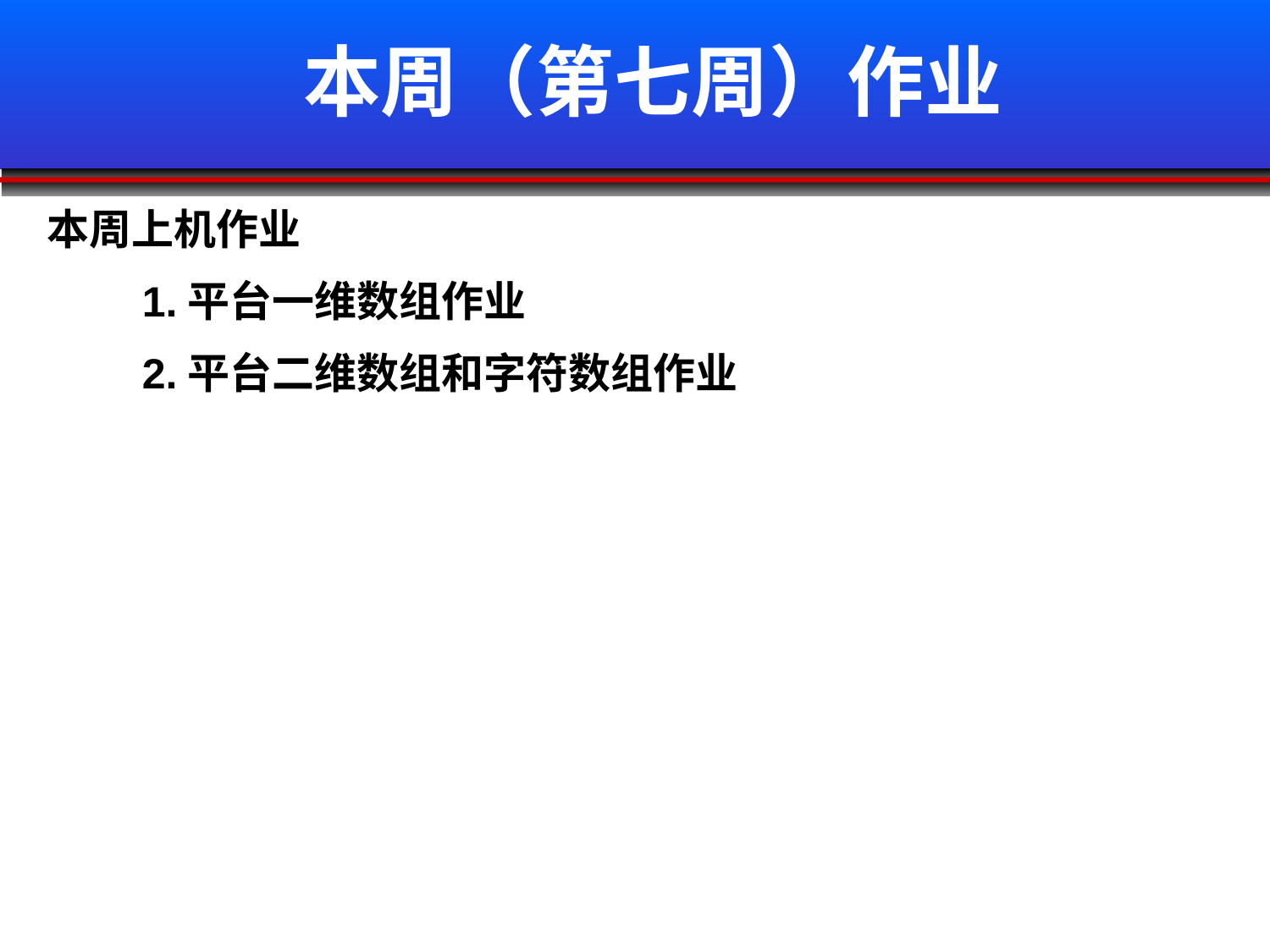

# 本周（第七周）作业
本周上机作业
        1.平台一维数组作业
        2.平台二维数组和字符数组作业